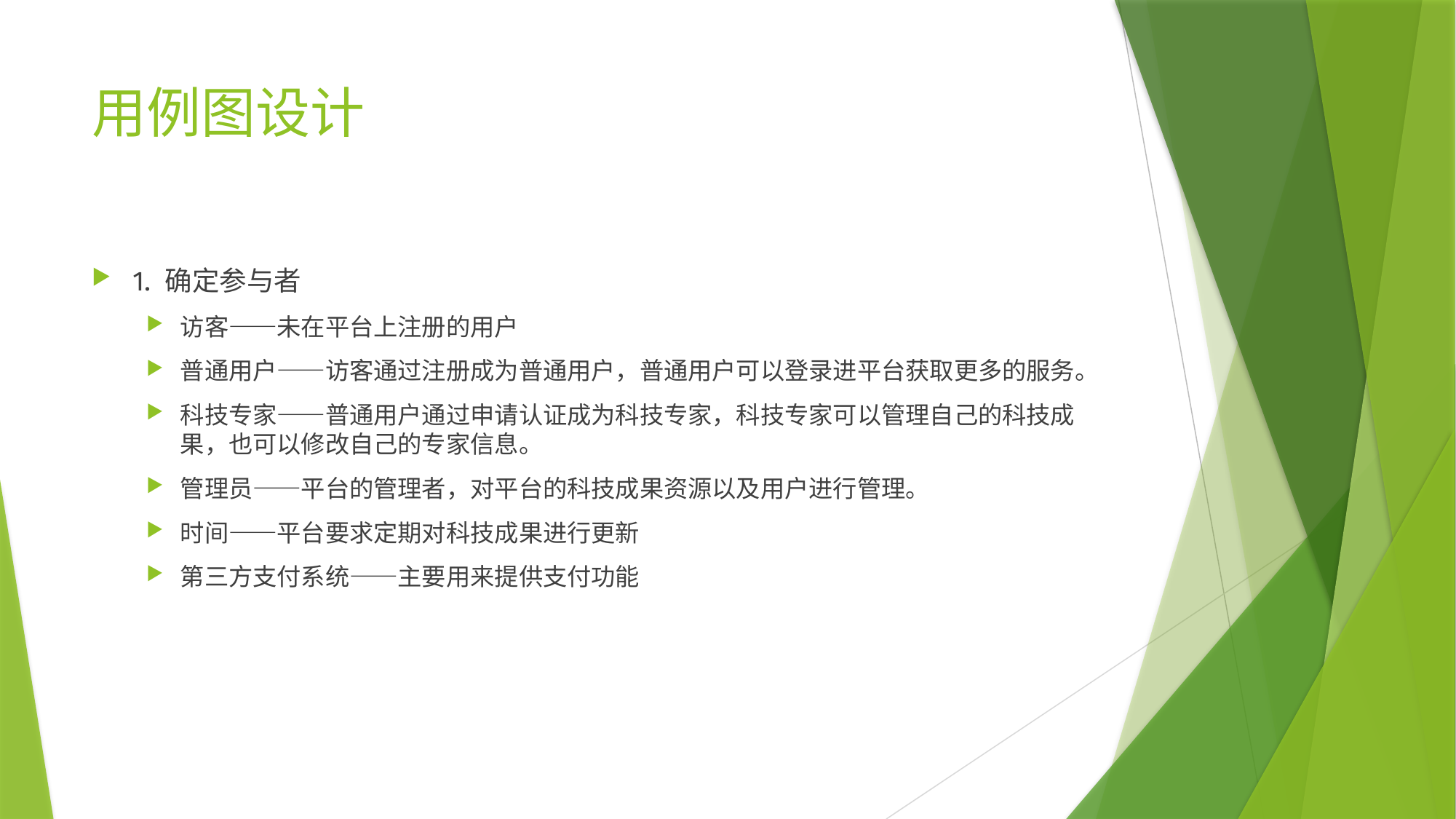

# 用例图设计
1. 确定参与者
访客——未在平台上注册的用户
普通用户——访客通过注册成为普通用户，普通用户可以登录进平台获取更多的服务。
科技专家——普通用户通过申请认证成为科技专家，科技专家可以管理自己的科技成果，也可以修改自己的专家信息。
管理员——平台的管理者，对平台的科技成果资源以及用户进行管理。
时间——平台要求定期对科技成果进行更新
第三方支付系统——主要用来提供支付功能